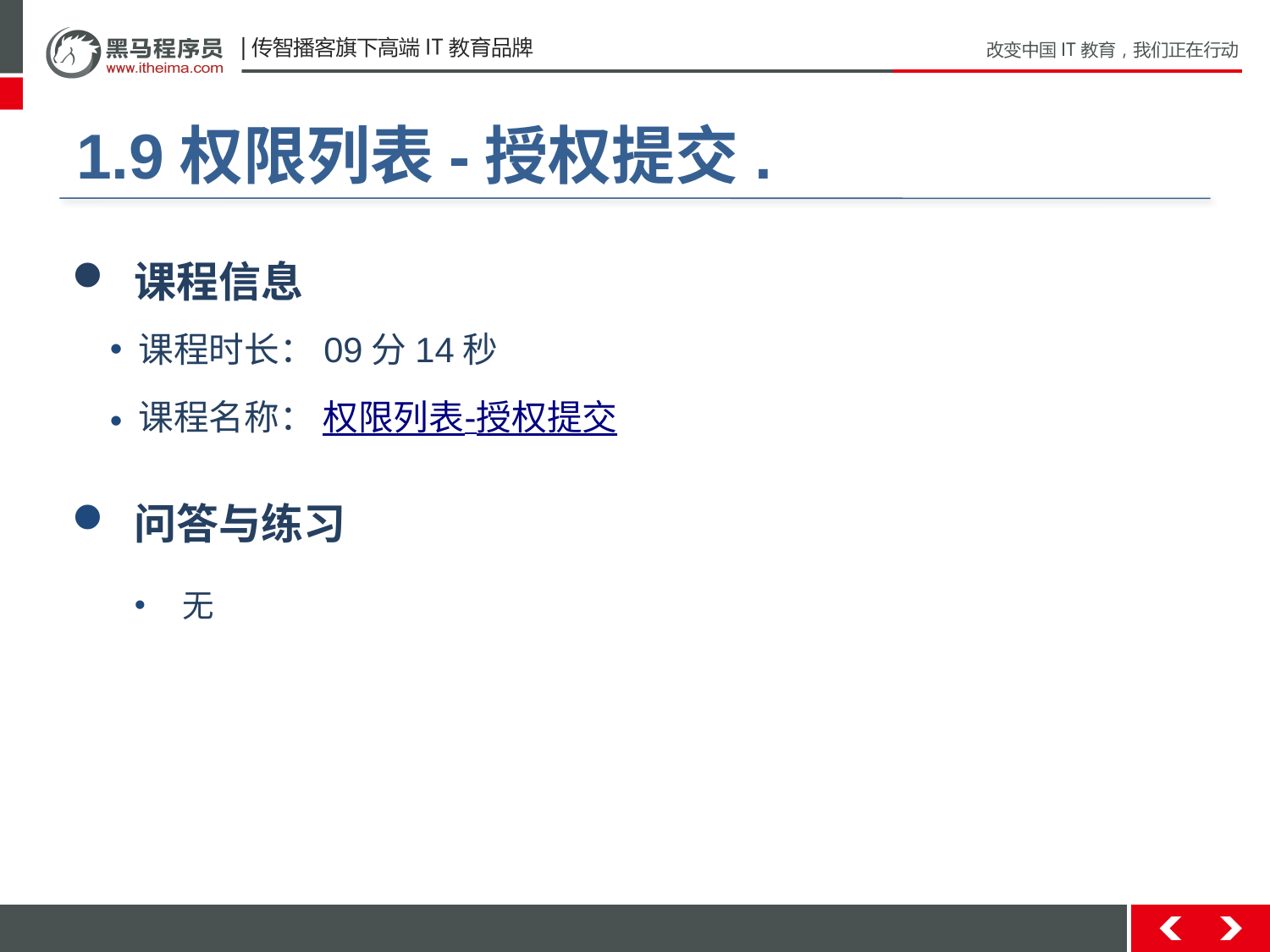

#
1.9权限列表-授权提交.
 课程信息
 课程时长：09分14秒
 课程名称： 权限列表-授权提交
 问答与练习
无